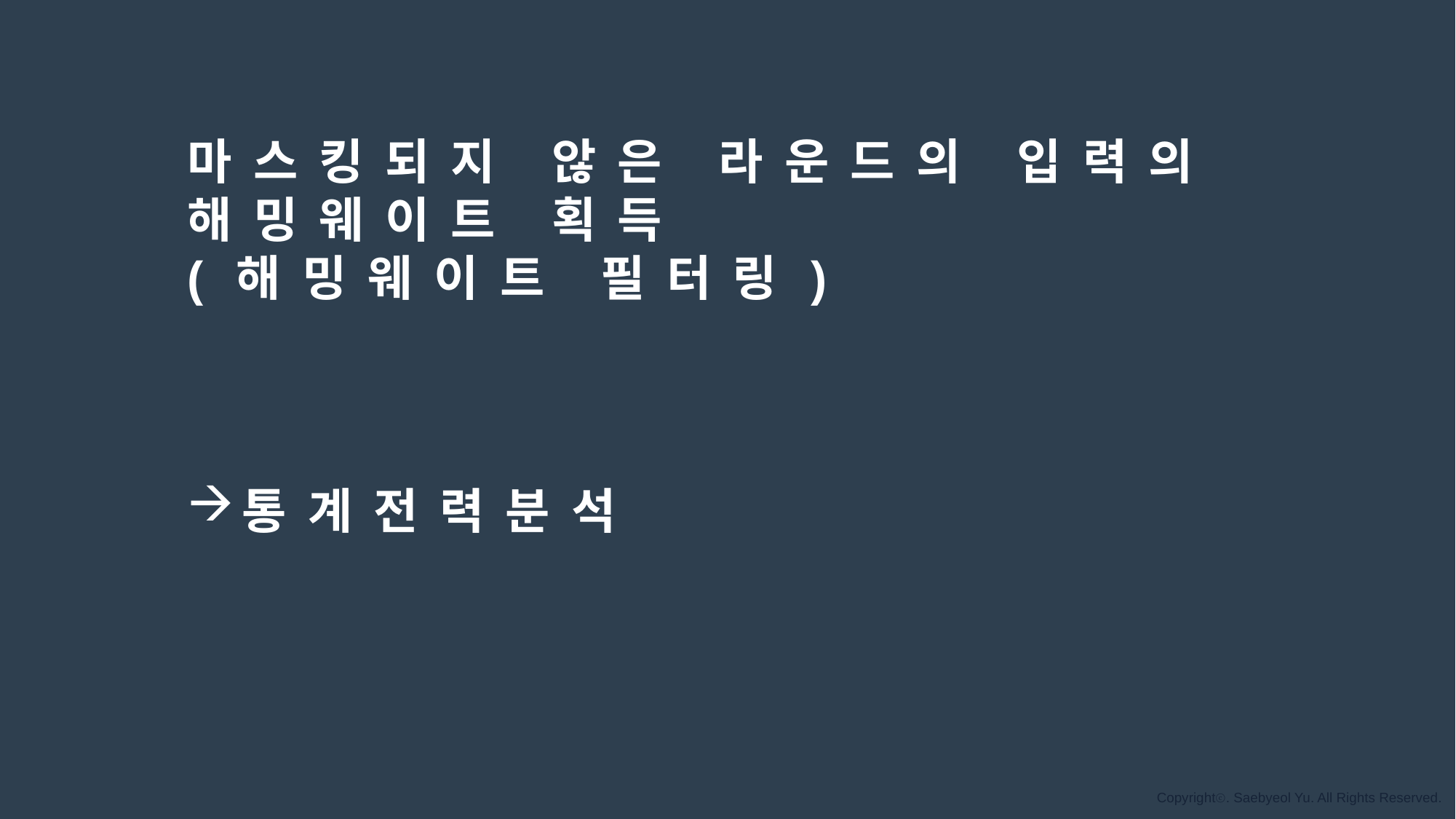

마스킹되지 않은 라운드의 입력의
해밍웨이트 획득
(해밍웨이트 필터링)

통계전력분석